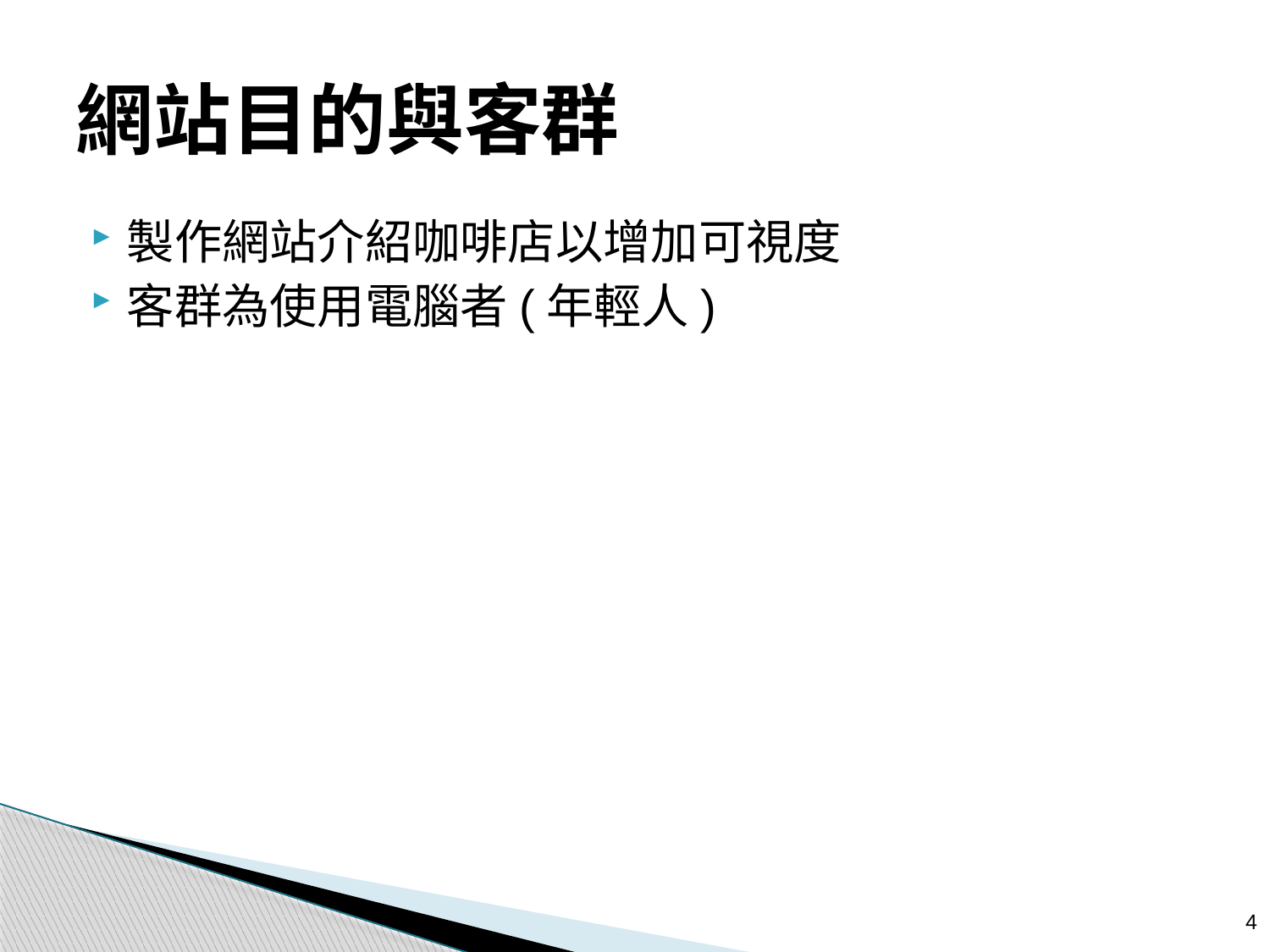

# 網站目的與客群
製作網站介紹咖啡店以增加可視度
客群為使用電腦者(年輕人)
4